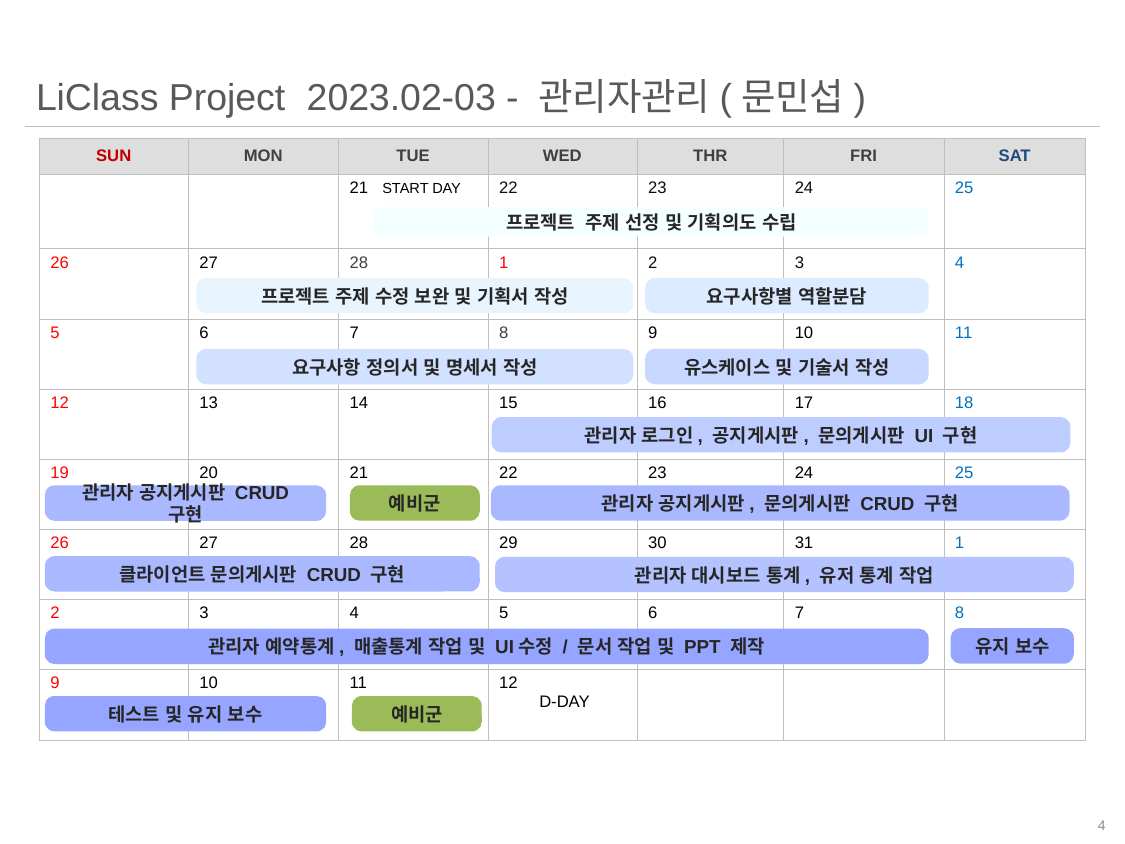

LiClass Project  2023.02-03 - 관리자관리(문민섭)
| SUN | MON | TUE | WED | THR | FRI | SAT |
| --- | --- | --- | --- | --- | --- | --- |
|  |  | 21 START DAY | 22 | 23 | 24 | 25 |
| 26 | 27 | 28 | 1 | 2 | 3 | 4 |
| 5 | 6 | 7 | 8 | 9 | 10 | 11 |
| 12 | 13 | 14 | 15 | 16 | 17 | 18 |
| 19 | 20 | 21 | 22 | 23 | 24 | 25 |
| 26 | 27 | 28 | 29 | 30 | 31 | 1 |
| 2 | 3 | 4 | 5 | 6 | 7 | 8 |
| 9 | 10 | 11 | 12 D-DAY |  |  |  |
프로젝트  주제 선정 및 기획의도 수립
프로젝트 주제 수정 보완 및 기획서 작성
요구사항별 역할분담
요구사항 정의서 및 명세서 작성
유스케이스 및 기술서 작성
관리자 로그인, 공지게시판, 문의게시판 UI 구현
관리자 공지게시판, 문의게시판 CRUD 구현
예비군
관리자 공지게시판 CRUD 구현
클라이언트 문의게시판 CRUD 구현
관리자 대시보드 통계, 유저 통계 작업
유지 보수
관리자 예약통계, 매출통계 작업 및 UI수정 / 문서 작업 및 PPT 제작
테스트 및 유지 보수
예비군
4